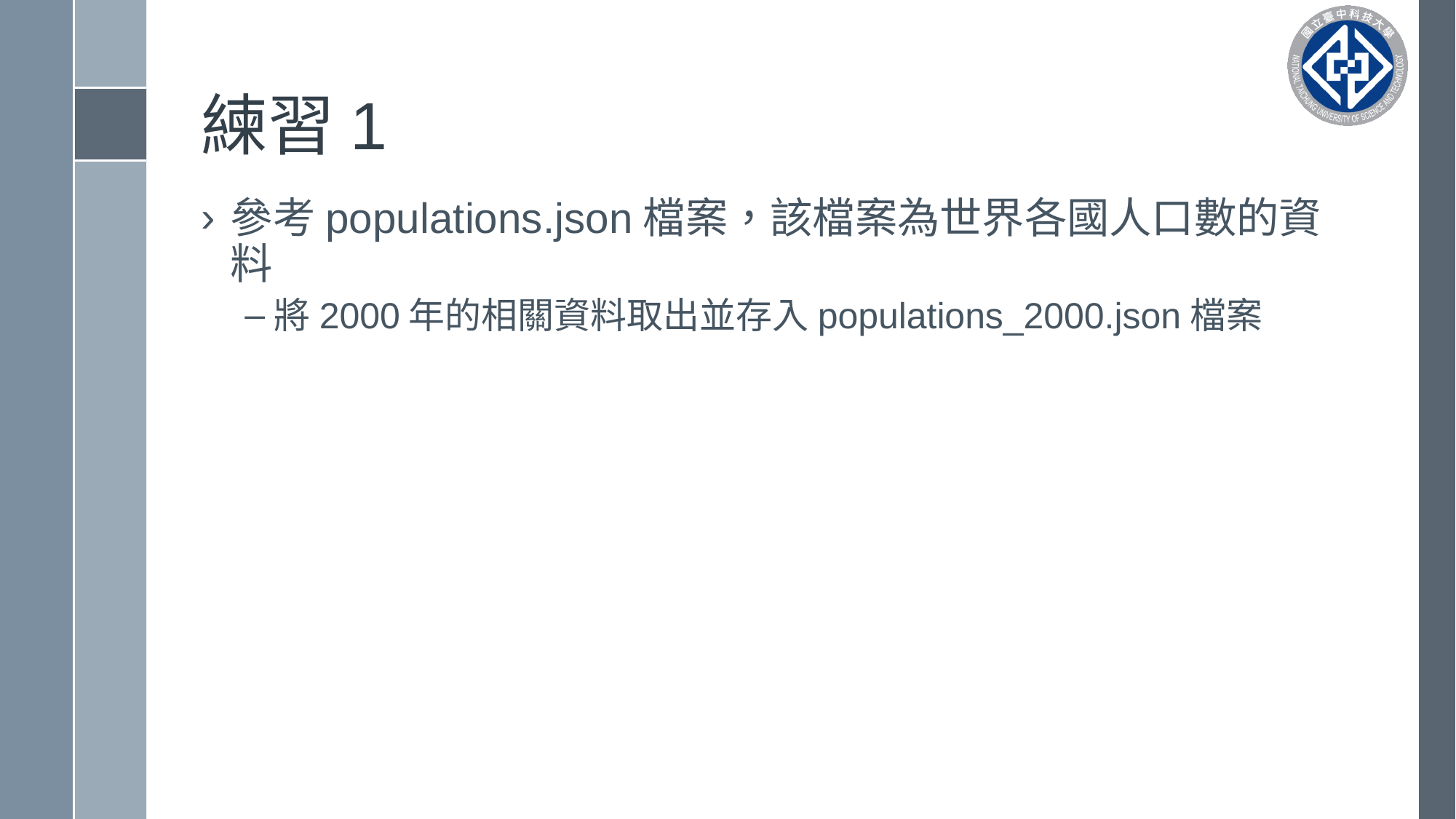

# 練習1
參考populations.json檔案，該檔案為世界各國人口數的資料
將2000年的相關資料取出並存入populations_2000.json檔案